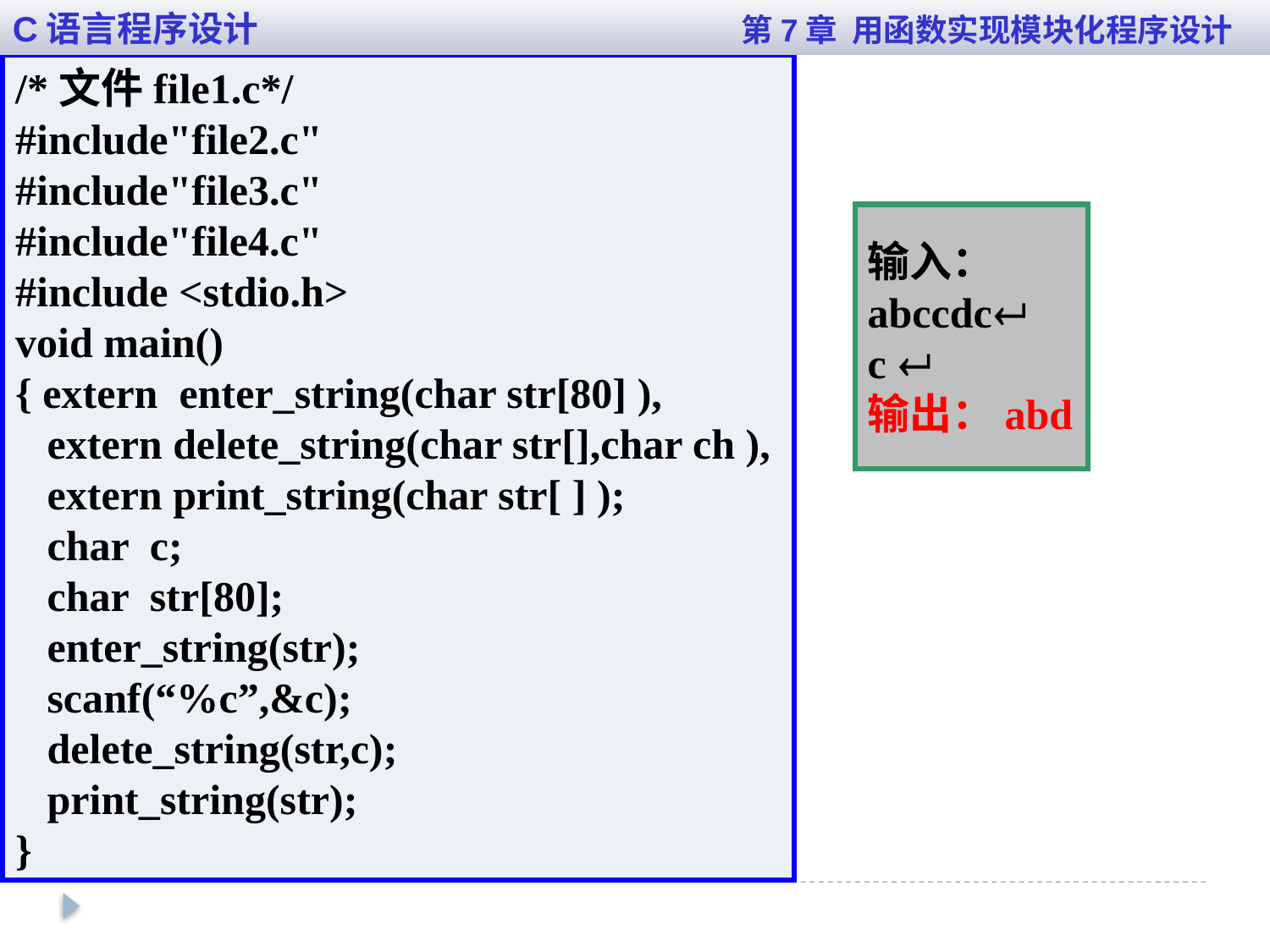

C语言程序设计                                                            第7章  用函数实现模块化程序设计
/*文件file1.c*/
#include"file2.c"
#include"file3.c"
#include"file4.c"
#include <stdio.h>
void main()
{ extern  enter_string(char str[80] ),
   extern delete_string(char str[],char ch ),
   extern print_string(char str[ ] );
   char  c;
   char  str[80];
   enter_string(str);
   scanf(“%c”,&c);
   delete_string(str,c);
   print_string(str);
}
输入：
abccdc↵
c ↵
输出：abd